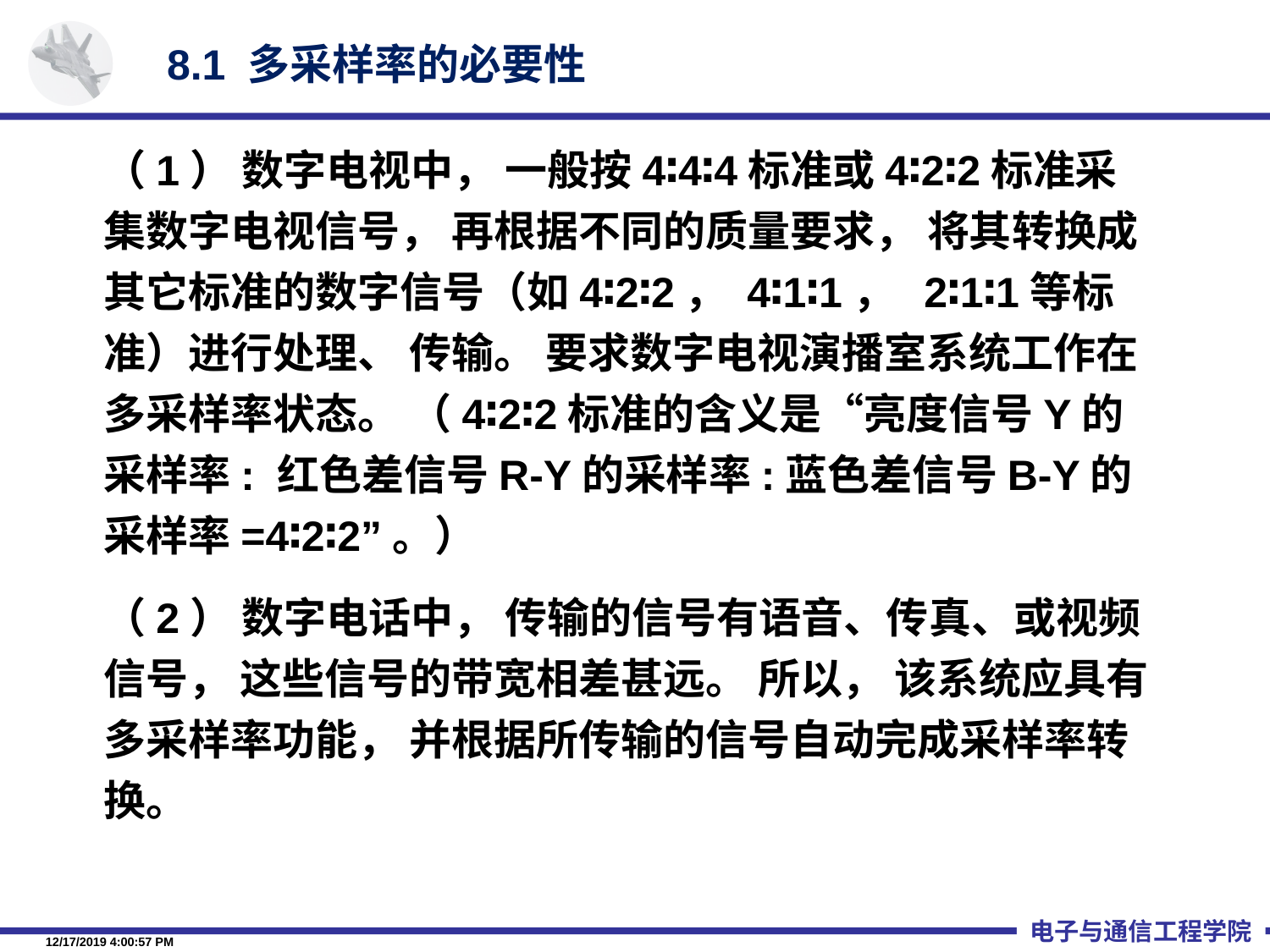

8.1 多采样率的必要性
（1） 数字电视中， 一般按4∶4∶4标准或4∶2∶2标准采集数字电视信号， 再根据不同的质量要求， 将其转换成其它标准的数字信号（如4∶2∶2， 4∶1∶1，  2∶1∶1等标准）进行处理、 传输。 要求数字电视演播室系统工作在多采样率状态。 （4∶2∶2标准的含义是“亮度信号Y的采样率: 红色差信号R-Y的采样率:蓝色差信号B-Y的采样率=4∶2∶2”。）
（2） 数字电话中， 传输的信号有语音、传真、或视频信号， 这些信号的带宽相差甚远。 所以， 该系统应具有多采样率功能， 并根据所传输的信号自动完成采样率转换。